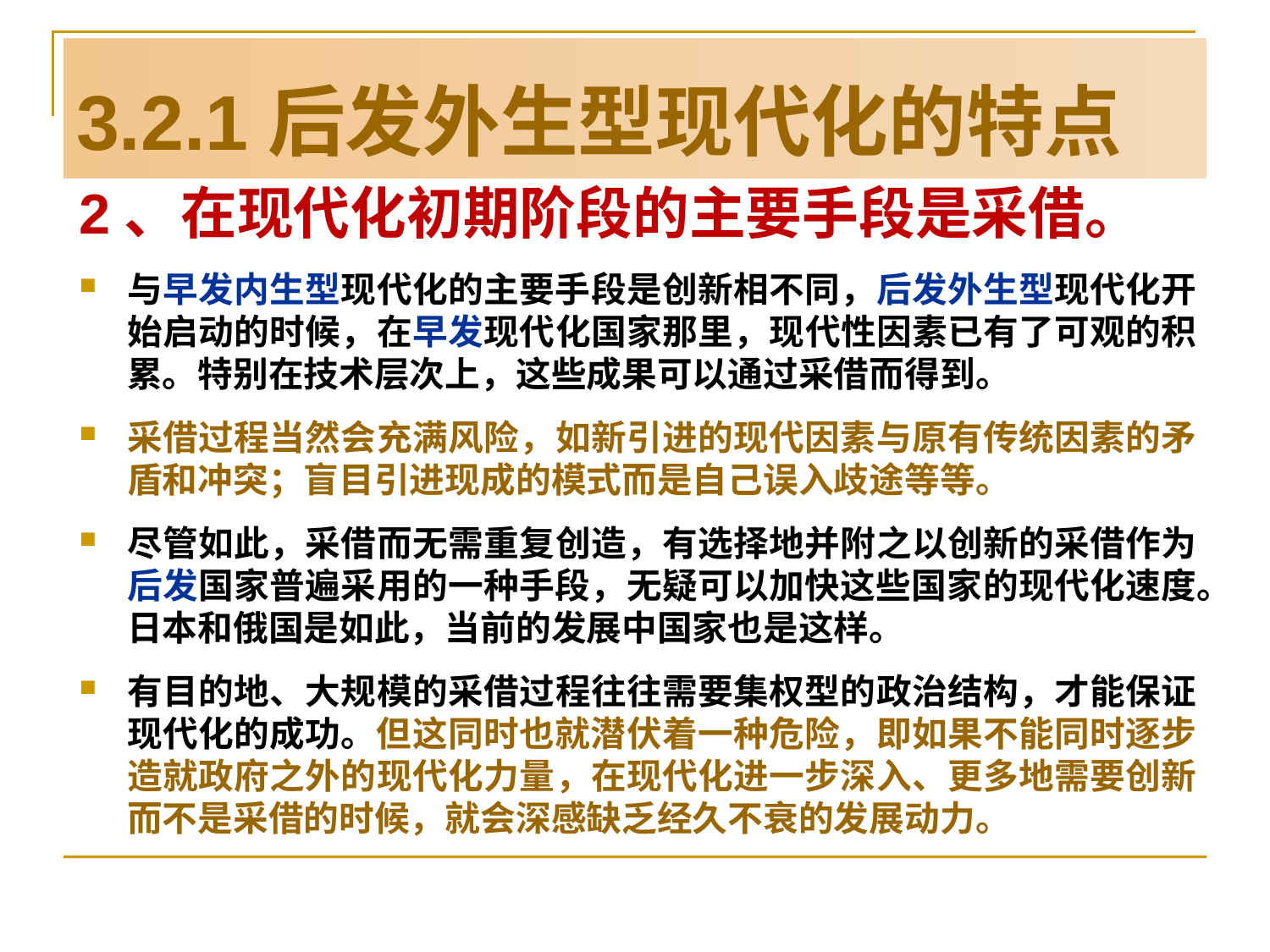

# 3.2.1后发外生型现代化的特点
2、在现代化初期阶段的主要手段是采借。
与早发内生型现代化的主要手段是创新相不同，后发外生型现代化开始启动的时候，在早发现代化国家那里，现代性因素已有了可观的积累。特别在技术层次上，这些成果可以通过采借而得到。
采借过程当然会充满风险，如新引进的现代因素与原有传统因素的矛盾和冲突；盲目引进现成的模式而是自己误入歧途等等。
尽管如此，采借而无需重复创造，有选择地并附之以创新的采借作为后发国家普遍采用的一种手段，无疑可以加快这些国家的现代化速度。日本和俄国是如此，当前的发展中国家也是这样。
有目的地、大规模的采借过程往往需要集权型的政治结构，才能保证现代化的成功。但这同时也就潜伏着一种危险，即如果不能同时逐步造就政府之外的现代化力量，在现代化进一步深入、更多地需要创新而不是采借的时候，就会深感缺乏经久不衰的发展动力。
41